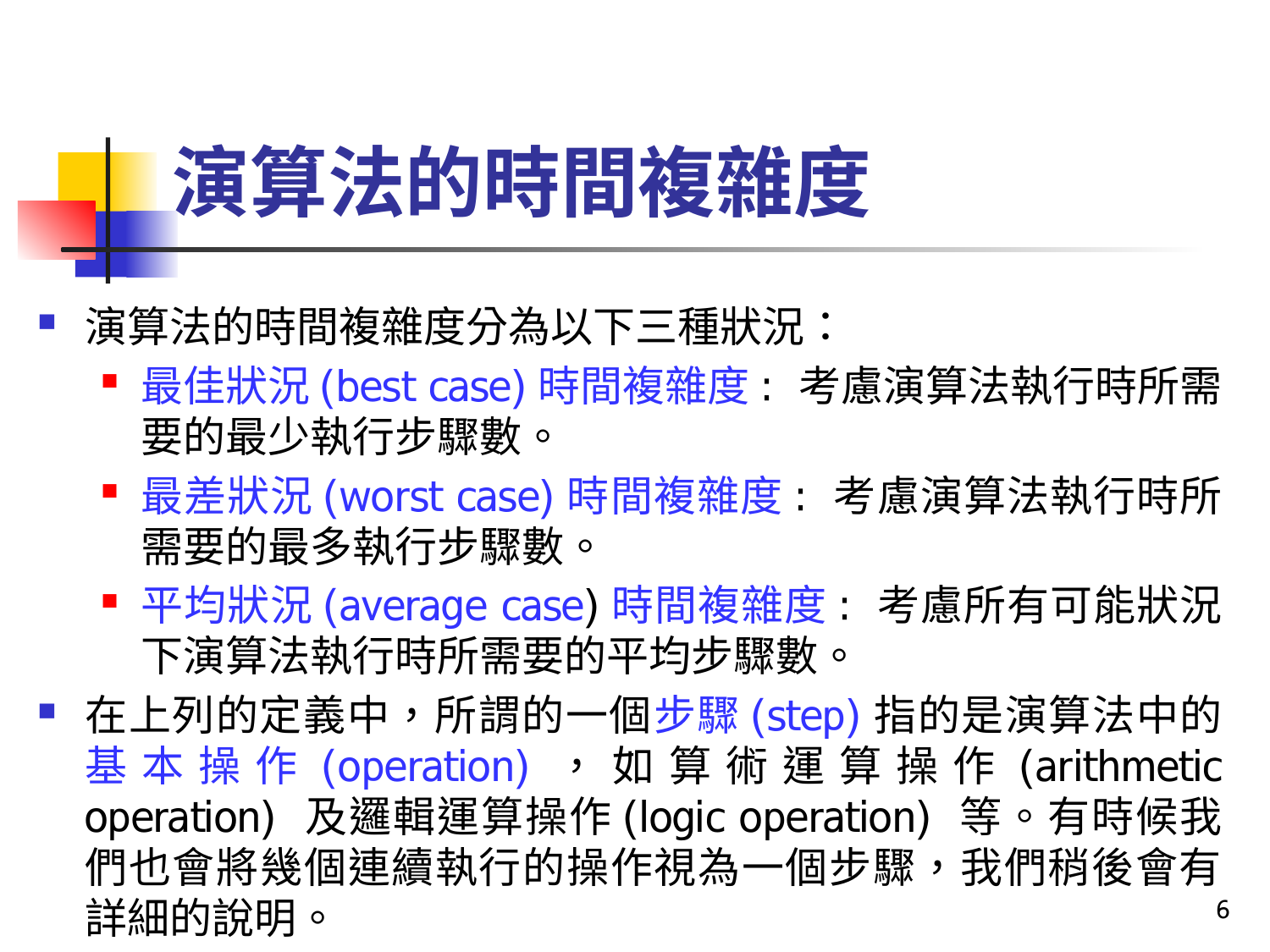

# 演算法的時間複雜度
演算法的時間複雜度分為以下三種狀況：
最佳狀況(best case)時間複雜度: 考慮演算法執行時所需要的最少執行步驟數。
最差狀況(worst case)時間複雜度: 考慮演算法執行時所需要的最多執行步驟數。
平均狀況(average case)時間複雜度: 考慮所有可能狀況下演算法執行時所需要的平均步驟數。
在上列的定義中，所謂的一個步驟(step)指的是演算法中的基本操作(operation)，如算術運算操作(arithmetic operation) 及邏輯運算操作(logic operation) 等。有時候我們也會將幾個連續執行的操作視為一個步驟，我們稍後會有詳細的說明。
6